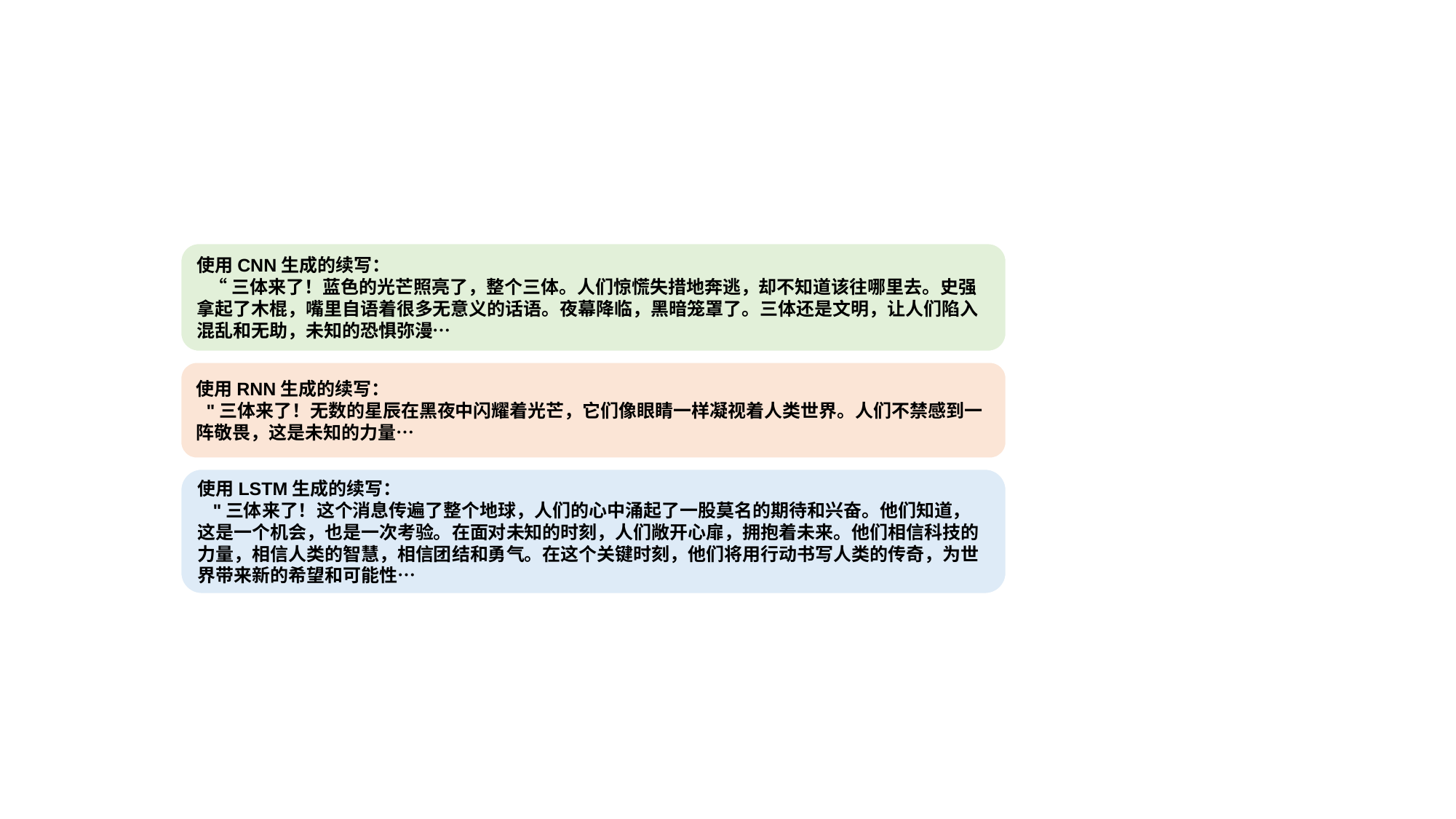

使用CNN生成的续写：
   “三体来了！蓝色的光芒照亮了，整个三体。人们惊慌失措地奔逃，却不知道该往哪里去。史强拿起了木棍，嘴里自语着很多无意义的话语。夜幕降临，黑暗笼罩了。三体还是文明，让人们陷入混乱和无助，未知的恐惧弥漫…
使用RNN生成的续写：
  "三体来了！无数的星辰在黑夜中闪耀着光芒，它们像眼睛一样凝视着人类世界。人们不禁感到一阵敬畏，这是未知的力量…
使用LSTM生成的续写：
   "三体来了！这个消息传遍了整个地球，人们的心中涌起了一股莫名的期待和兴奋。他们知道，这是一个机会，也是一次考验。在面对未知的时刻，人们敞开心扉，拥抱着未来。他们相信科技的力量，相信人类的智慧，相信团结和勇气。在这个关键时刻，他们将用行动书写人类的传奇，为世界带来新的希望和可能性…